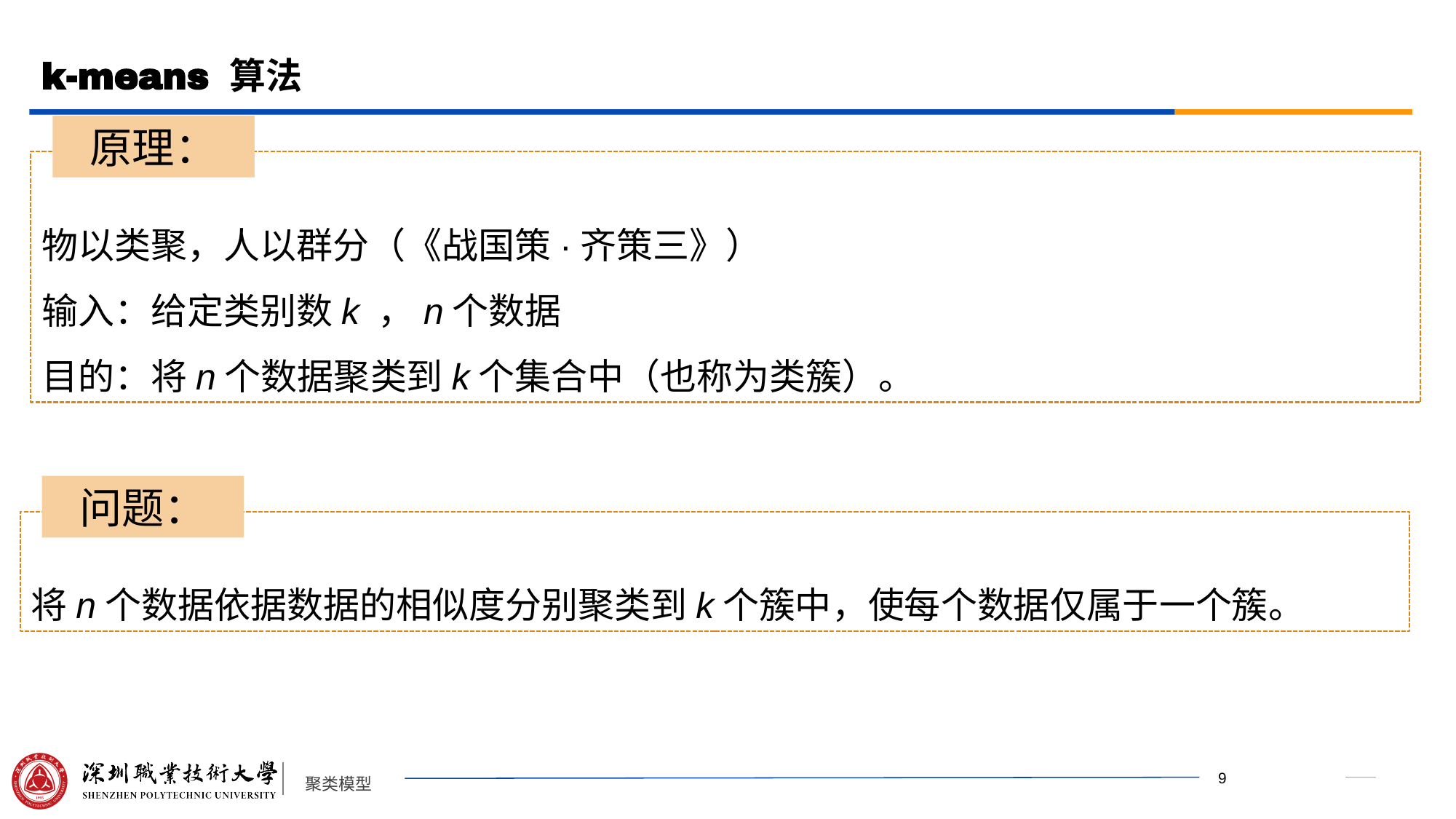

# k-means 算法
原理：

物以类聚，人以群分（《战国策·齐策三》）
输入：给定类别数k ，n个数据
目的：将n个数据聚类到k个集合中（也称为类簇）。
问题：

将n个数据依据数据的相似度分别聚类到k个簇中，使每个数据仅属于一个簇。